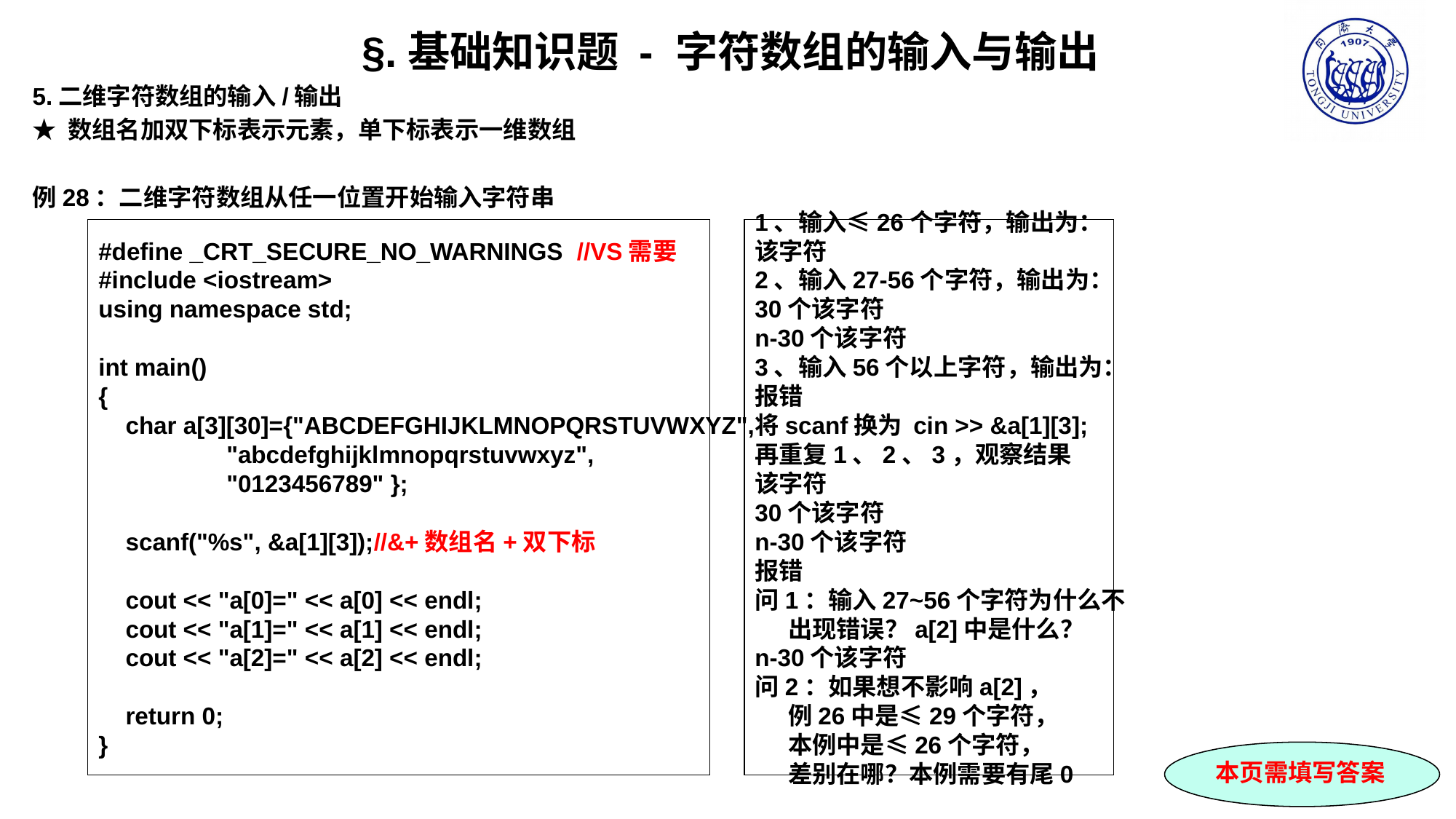

§.基础知识题 - 字符数组的输入与输出
5.二维字符数组的输入/输出
★ 数组名加双下标表示元素，单下标表示一维数组

例28：二维字符数组从任一位置开始输入字符串
#define _CRT_SECURE_NO_WARNINGS  //VS需要
#include <iostream>
using namespace std;

int main()
{
    char a[3][30]={"ABCDEFGHIJKLMNOPQRSTUVWXYZ",
                   "abcdefghijklmnopqrstuvwxyz",
                   "0123456789" };

    scanf("%s", &a[1][3]);//&+数组名+双下标

    cout << "a[0]=" << a[0] << endl;
    cout << "a[1]=" << a[1] << endl;
    cout << "a[2]=" << a[2] << endl;

    return 0;
}
1、输入≤26个字符，输出为：
该字符
2、输入27-56个字符，输出为：
30个该字符
n-30个该字符
3、输入56个以上字符，输出为：
报错
将scanf换为 cin >> &a[1][3];
再重复1、2、3，观察结果
该字符
30个该字符
n-30个该字符
报错
问1：输入27~56个字符为什么不
     出现错误？a[2]中是什么？
n-30个该字符
问2：如果想不影响a[2]，
     例26中是≤29个字符，
     本例中是≤26个字符，
     差别在哪？本例需要有尾0
本页需填写答案